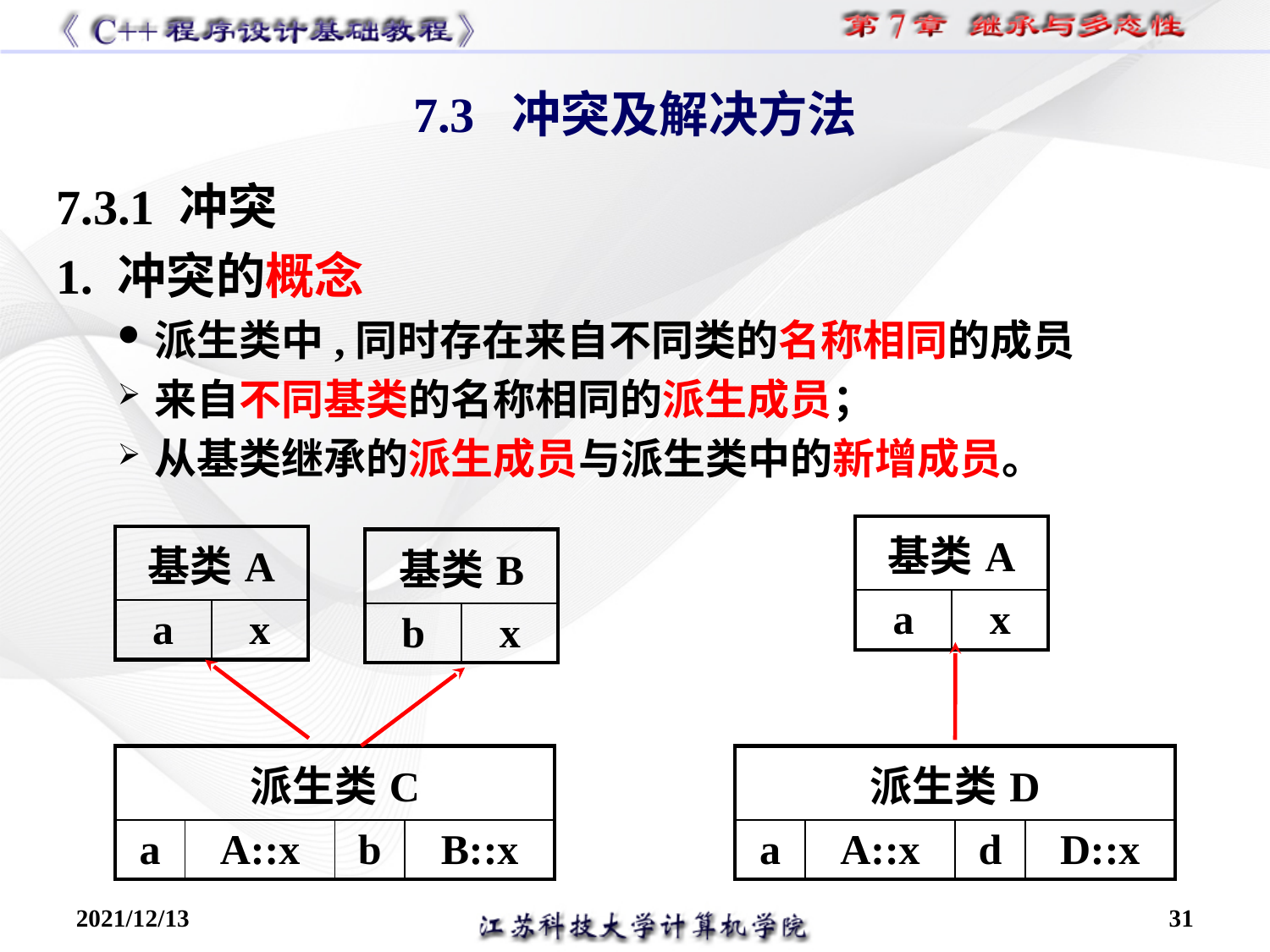

7.3  冲突及解决方法
7.3.1 冲突
1. 冲突的概念
派生类中,同时存在来自不同类的名称相同的成员
来自不同基类的名称相同的派生成员；
从基类继承的派生成员与派生类中的新增成员。
| 基类A |  |
| --- | --- |
| a | x |
| 基类A |  |
| --- | --- |
| a | x |
| 基类B |  |
| --- | --- |
| b | x |

| 派生类C |  |  |  |
| --- | --- | --- | --- |
| a | A::x | b | B::x |
| 派生类D |  |  |  |
| --- | --- | --- | --- |
| a | A::x | d | D::x |